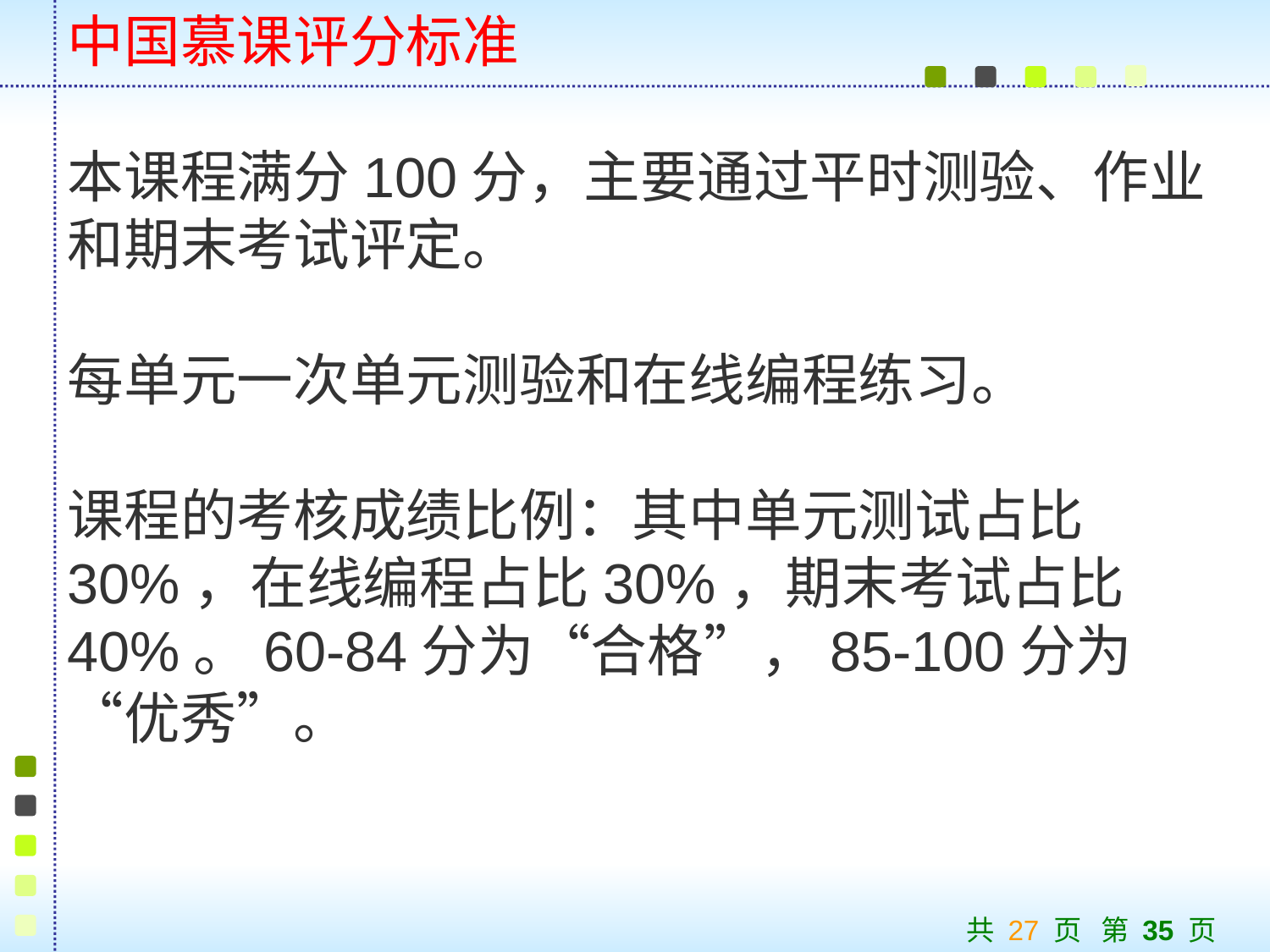

中国慕课评分标准
本课程满分100分，主要通过平时测验、作业和期末考试评定。

每单元一次单元测验和在线编程练习。

课程的考核成绩比例：其中单元测试占比30%，在线编程占比30%，期末考试占比40%。60-84分为“合格”，85-100分为“优秀”。
共 27 页   第 35 页